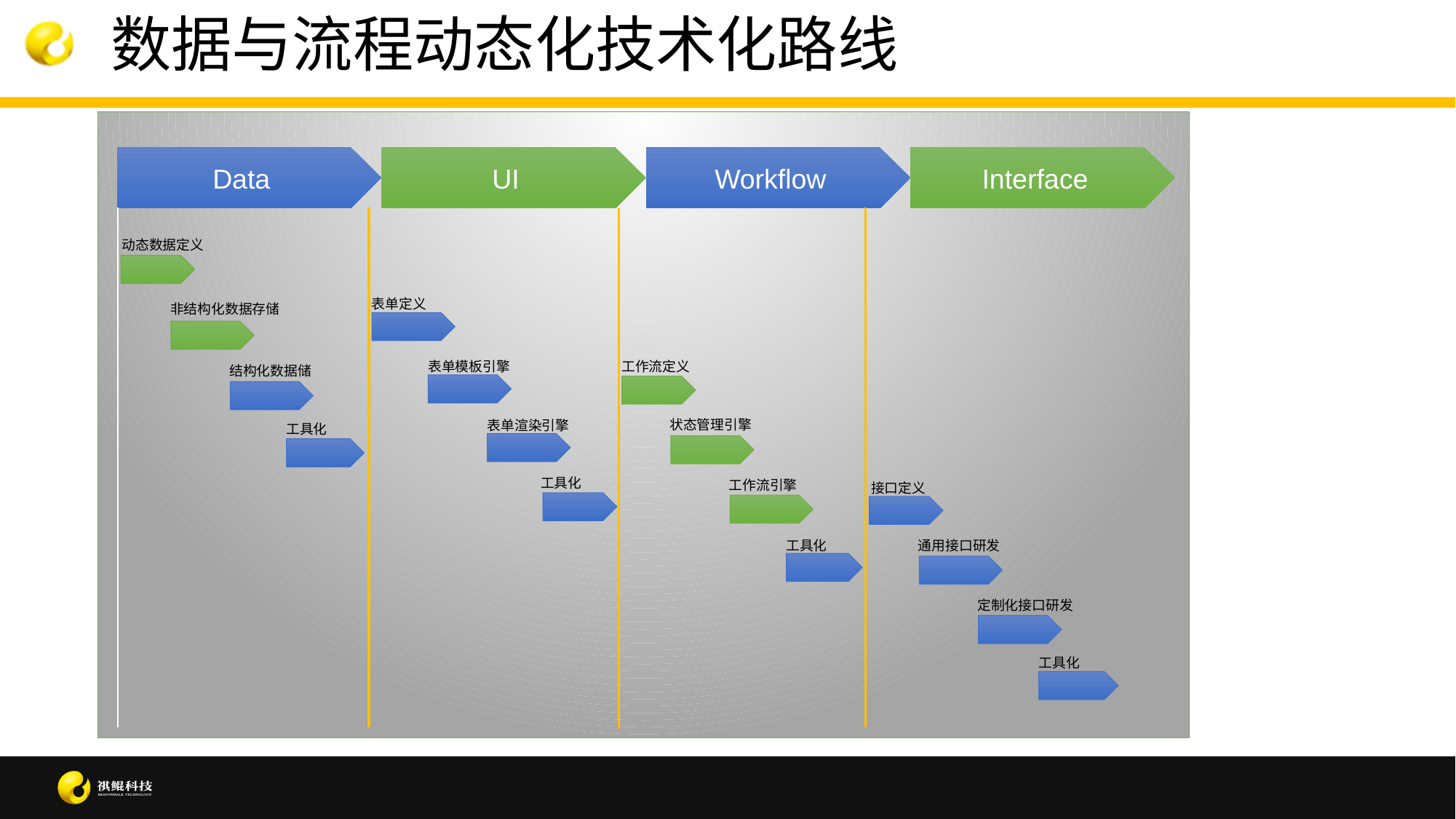

# 数据与流程动态化技术化路线

Data
UI
Workflow
Interface
动态数据定义

表单定义
非结构化数据存储

表单模板引擎
工作流定义
结构化数据储

状态管理引擎
表单渲染引擎
工具化

工具化
工作流引擎
接口定义

通用接口研发
工具化

定制化接口研发

工具化